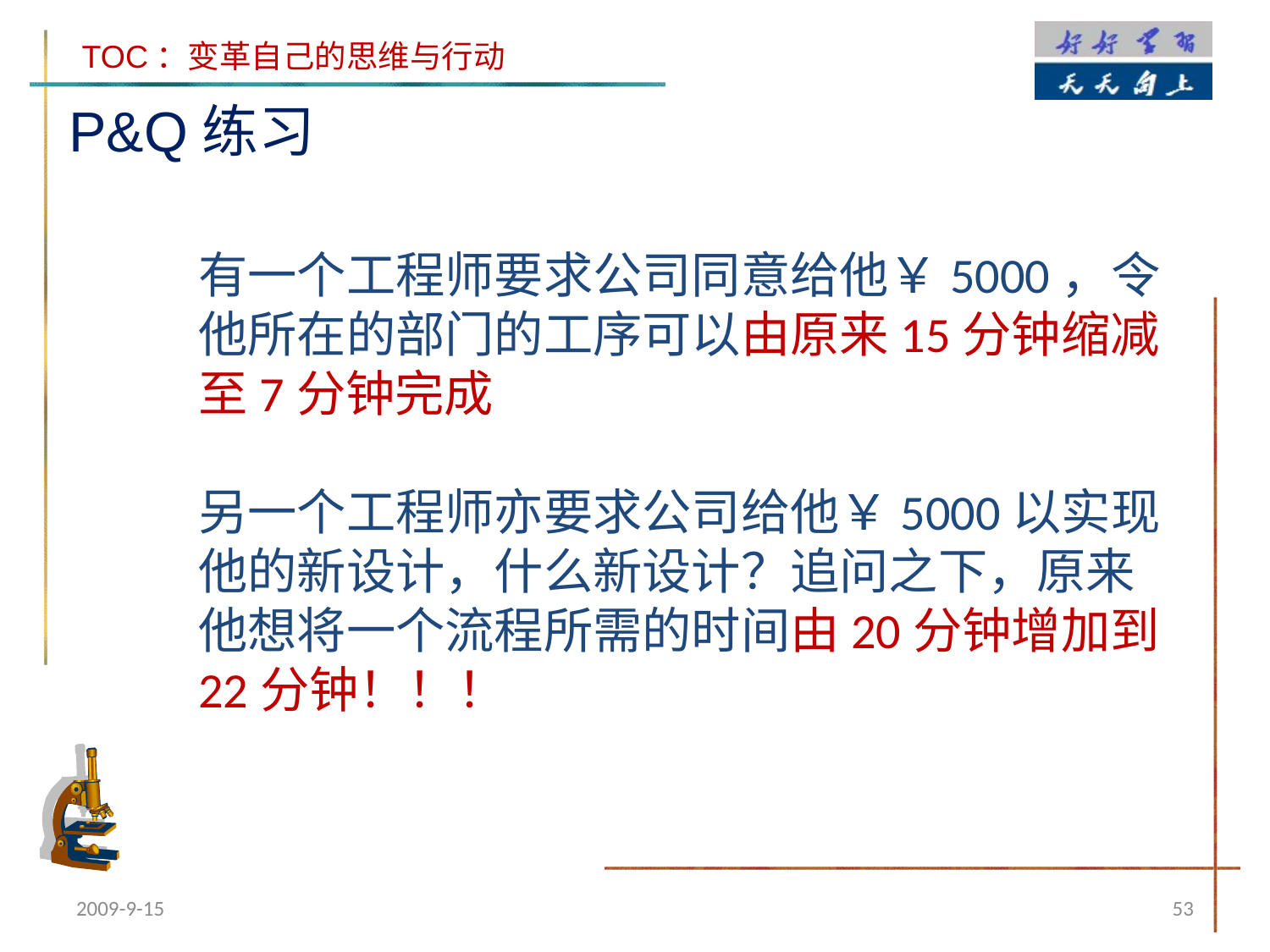

P&Q练习
有一个工程师要求公司同意给他￥5000，令他所在的部门的工序可以由原来15分钟缩减至7分钟完成

另一个工程师亦要求公司给他￥5000以实现他的新设计，什么新设计？追问之下，原来他想将一个流程所需的时间由20分钟增加到22分钟！！！
2009-9-15
53